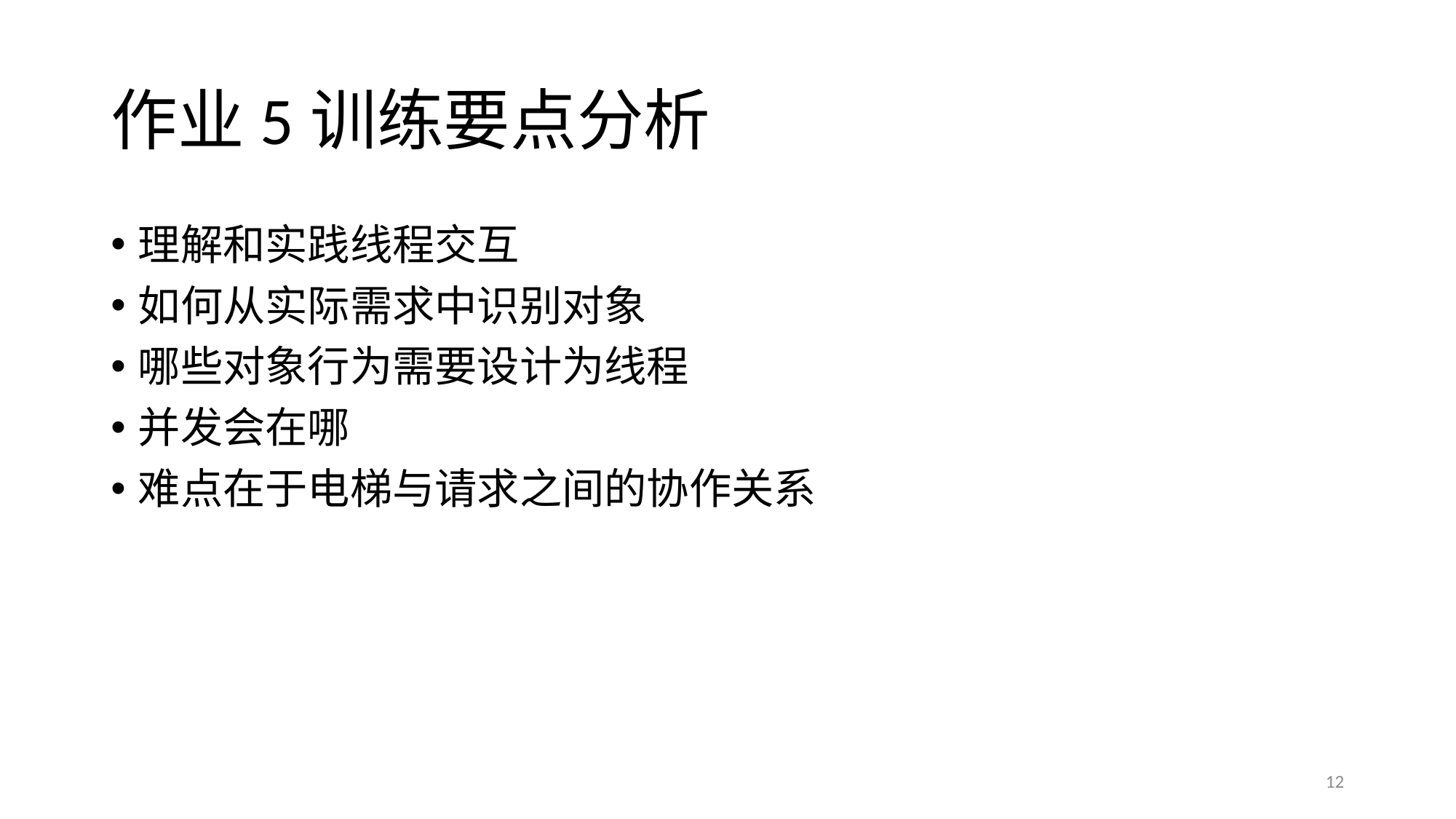

# 作业5训练要点分析
理解和实践线程交互
如何从实际需求中识别对象
哪些对象行为需要设计为线程
并发会在哪
难点在于电梯与请求之间的协作关系
12